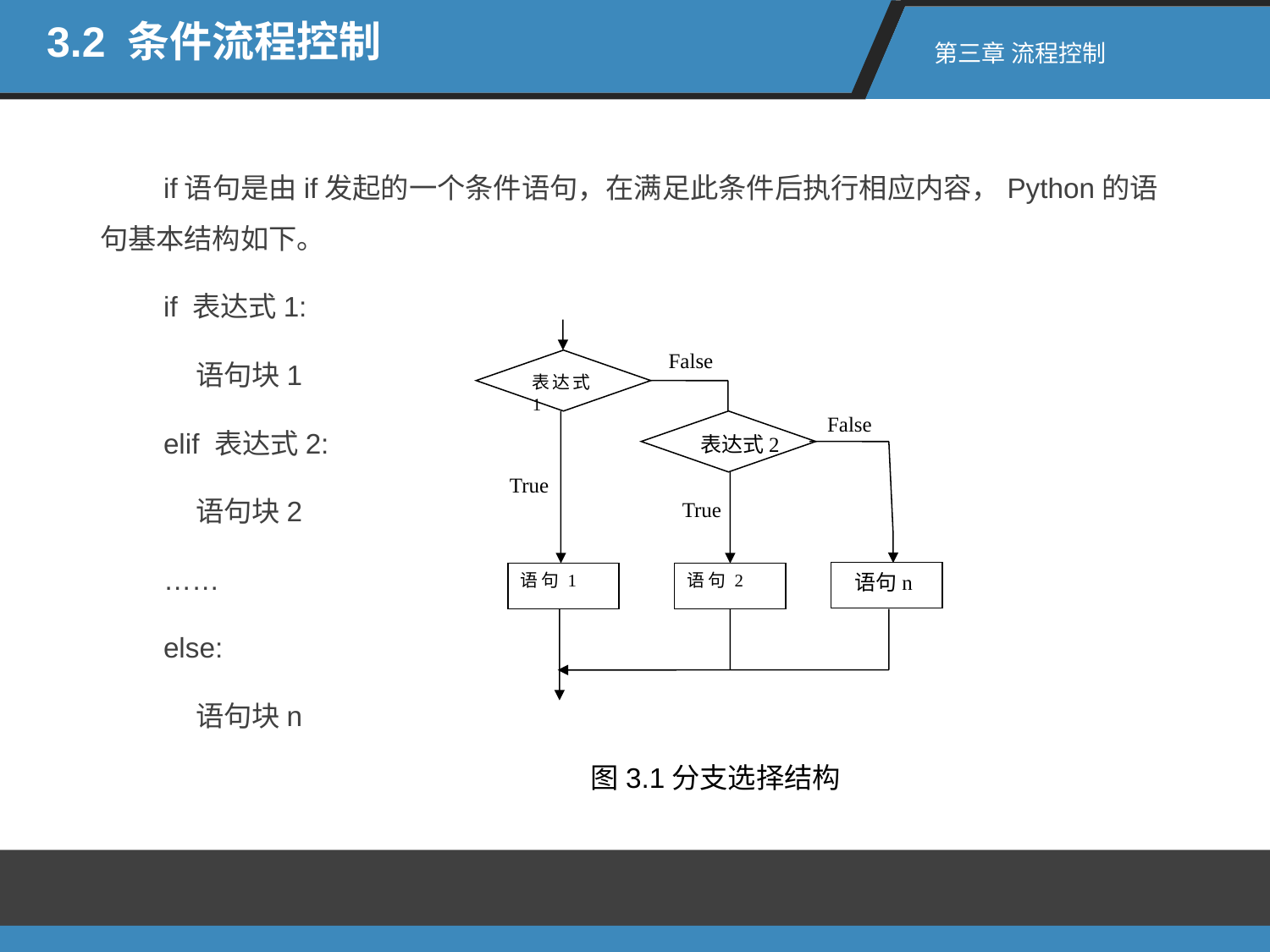

3.2 条件流程控制
第三章 流程控制
if语句是由if发起的一个条件语句，在满足此条件后执行相应内容，Python的语句基本结构如下。
if 表达式1:
    语句块1
elif 表达式2:
    语句块2
……
else:
    语句块n

表达式1

语 句 1
语 句 2

False
False
表达式2
True

True
语句n
 图3.1分支选择结构